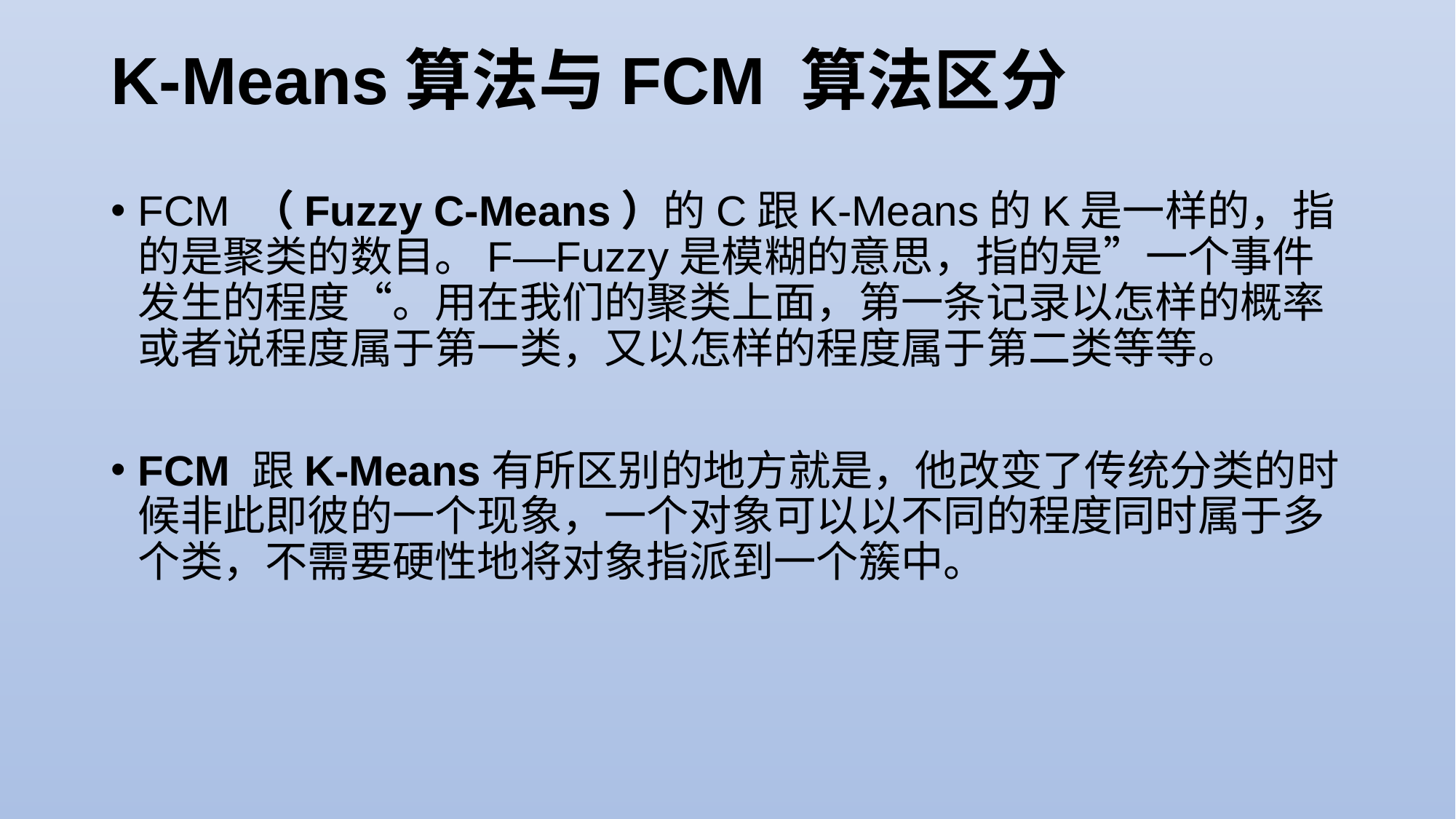

# K-Means算法与FCM 算法区分
FCM （Fuzzy C-Means）的C跟K-Means的K是一样的，指的是聚类的数目。F—Fuzzy是模糊的意思，指的是”一个事件发生的程度“。用在我们的聚类上面，第一条记录以怎样的概率或者说程度属于第一类，又以怎样的程度属于第二类等等。

FCM 跟K-Means有所区别的地方就是，他改变了传统分类的时候非此即彼的一个现象，一个对象可以以不同的程度同时属于多个类，不需要硬性地将对象指派到一个簇中。